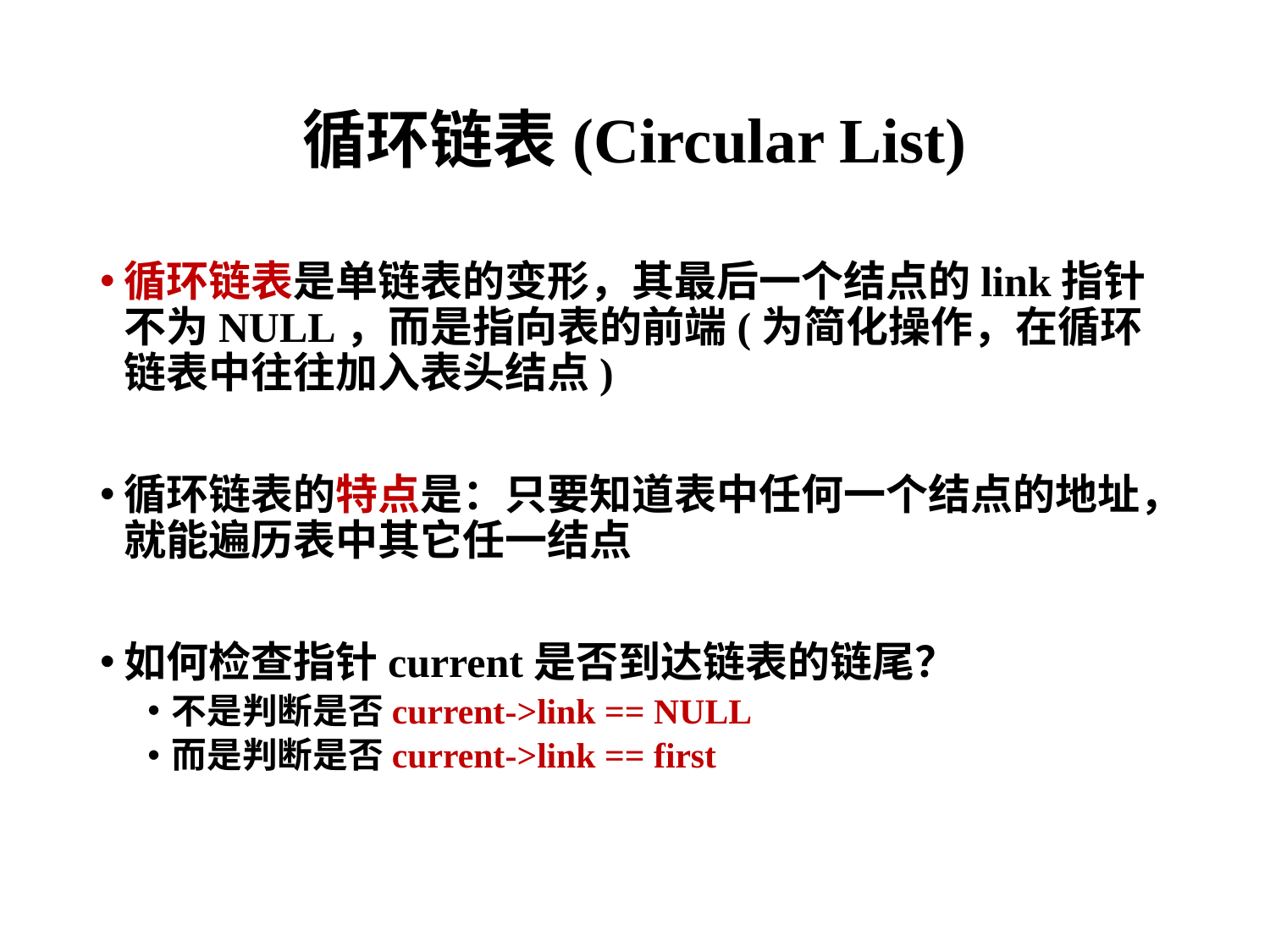

# 循环链表(Circular List)
循环链表是单链表的变形，其最后一个结点的link指针不为NULL，而是指向表的前端(为简化操作，在循环链表中往往加入表头结点)

循环链表的特点是：只要知道表中任何一个结点的地址，就能遍历表中其它任一结点

如何检查指针current是否到达链表的链尾？
不是判断是否current->link == NULL
而是判断是否current->link == first